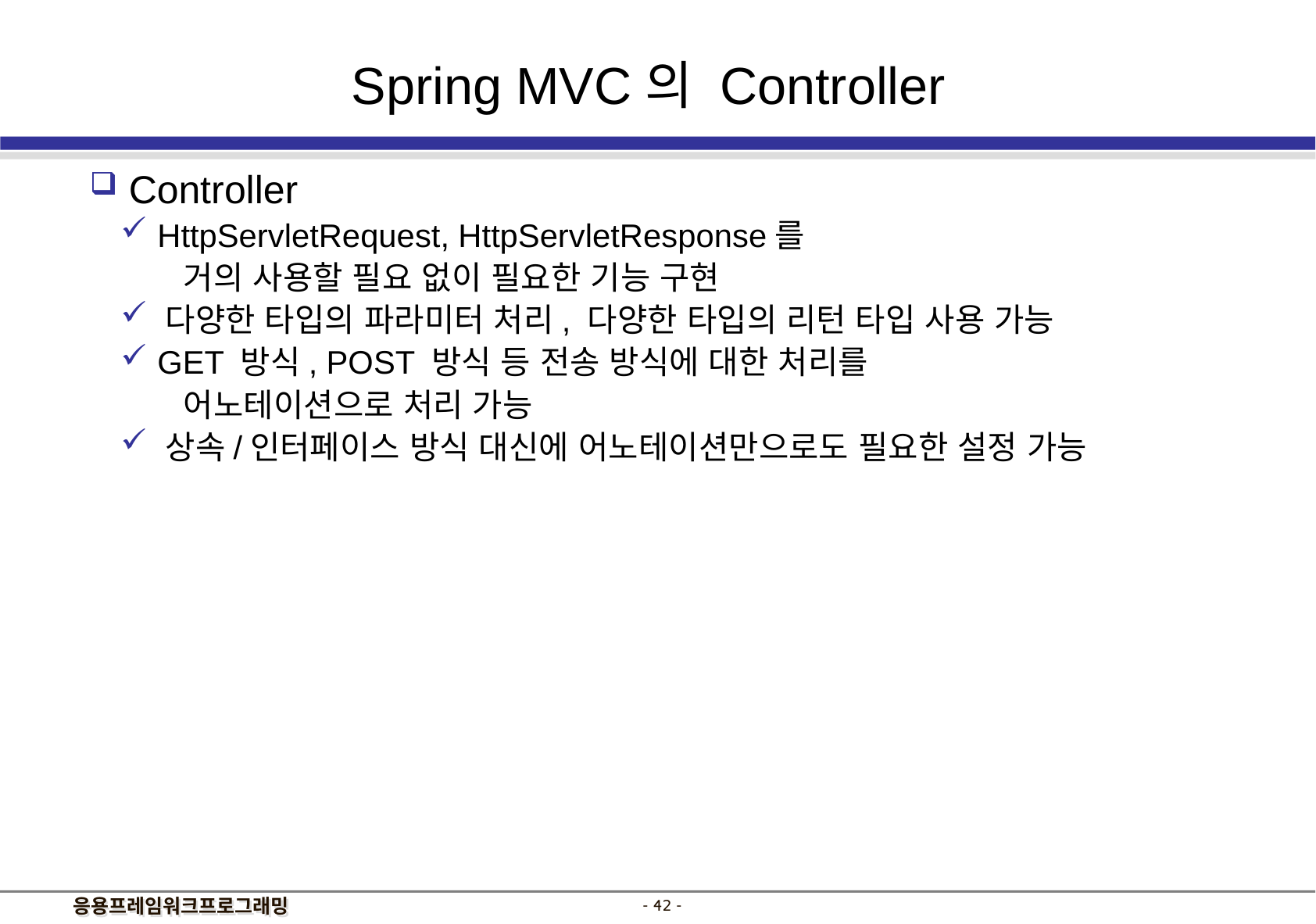

Spring MVC의 Controller
 Controller
 HttpServletRequest, HttpServletResponse를
   거의 사용할 필요 없이 필요한 기능 구현
 다양한 타입의 파라미터 처리, 다양한 타입의 리턴 타입 사용 가능
 GET 방식, POST 방식 등 전송 방식에 대한 처리를
   어노테이션으로 처리 가능
 상속/인터페이스 방식 대신에 어노테이션만으로도 필요한 설정 가능

- 42 -